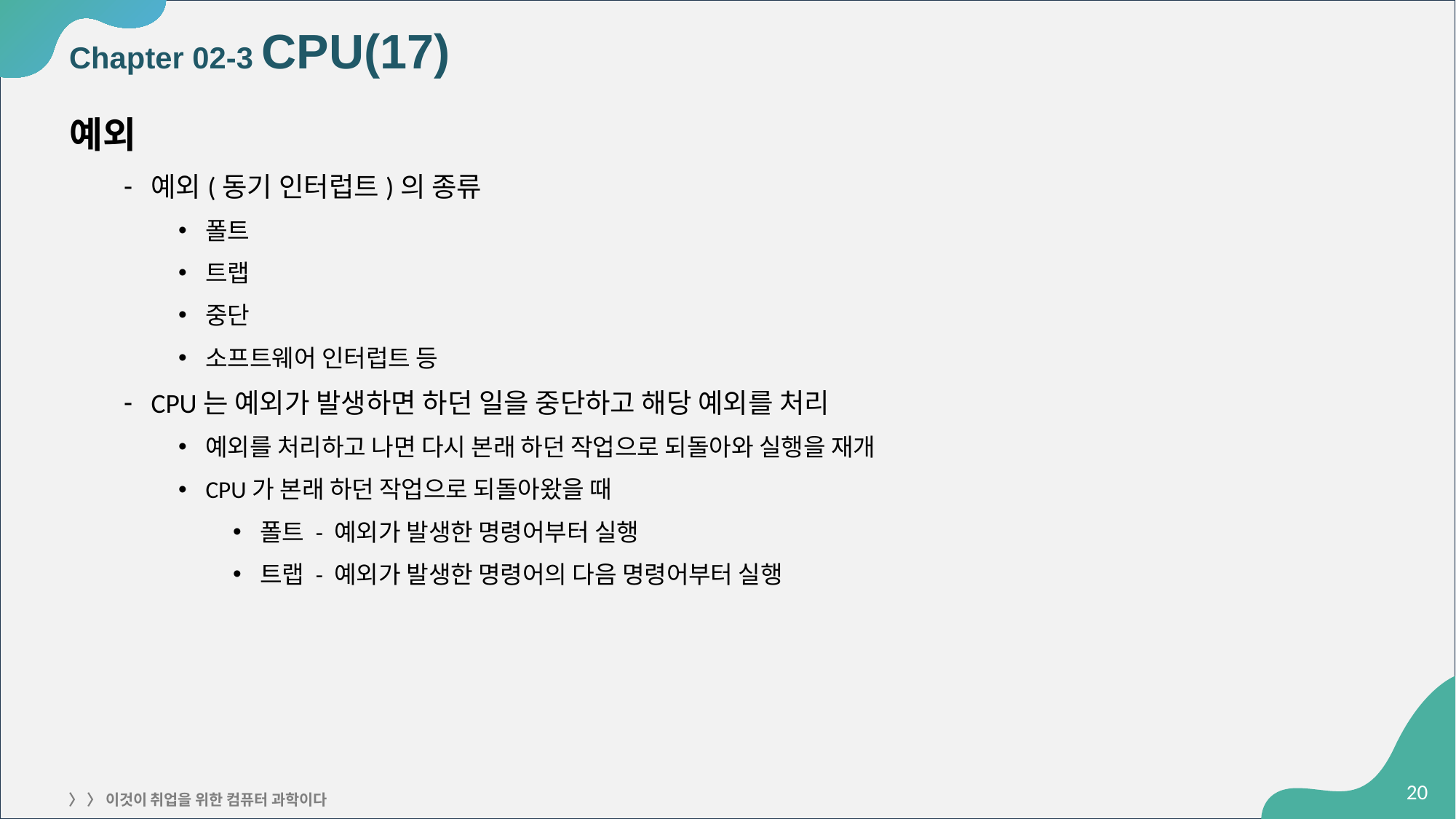

# Chapter 02-3 CPU(17)
예외
예외(동기 인터럽트)의 종류
폴트
트랩
중단
소프트웨어 인터럽트 등
CPU는 예외가 발생하면 하던 일을 중단하고 해당 예외를 처리
예외를 처리하고 나면 다시 본래 하던 작업으로 되돌아와 실행을 재개
CPU가 본래 하던 작업으로 되돌아왔을 때
폴트 - 예외가 발생한 명령어부터 실행
트랩 - 예외가 발생한 명령어의 다음 명령어부터 실행
20
〉 〉 이것이 취업을 위한 컴퓨터 과학이다